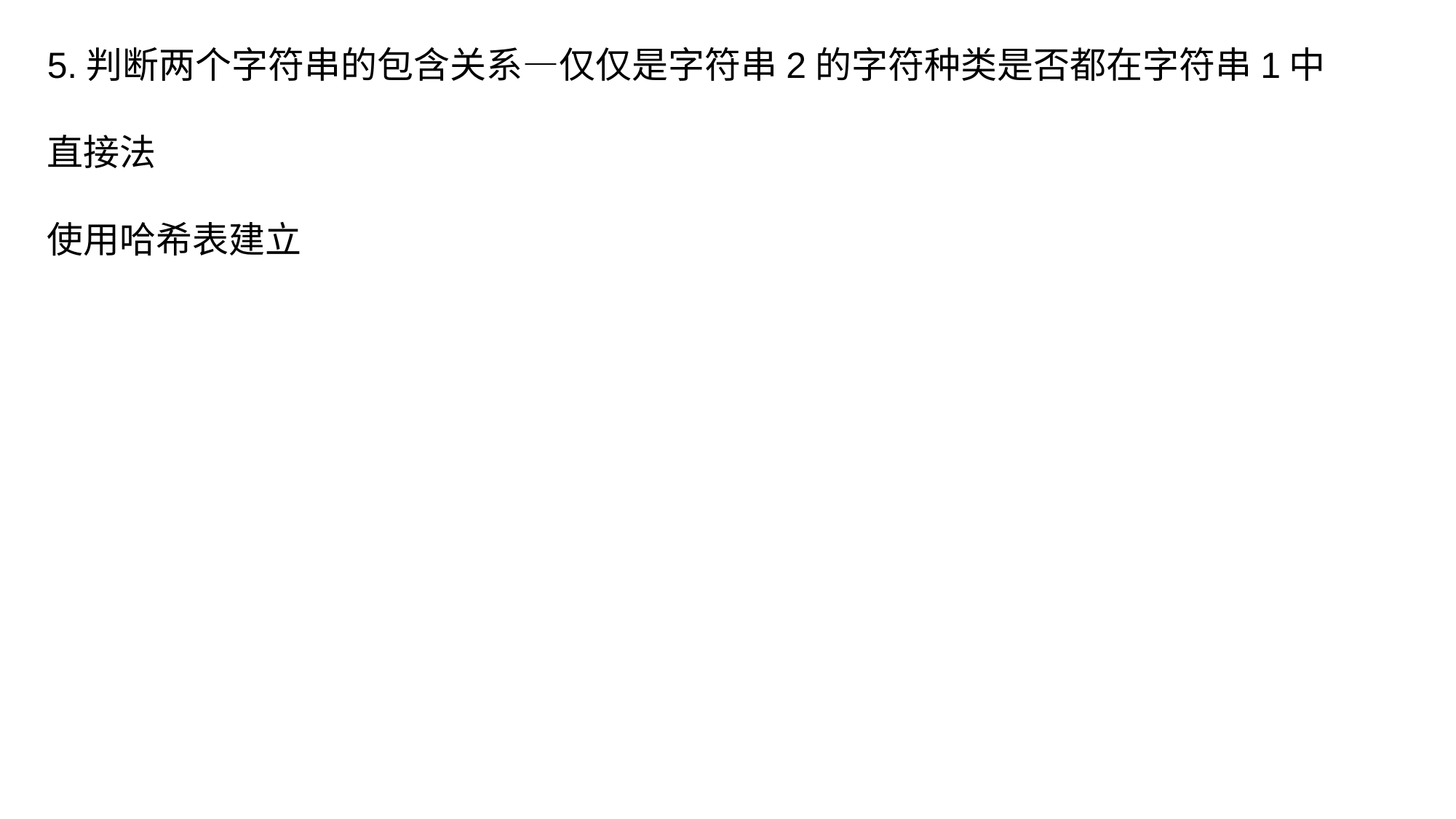

5.判断两个字符串的包含关系—仅仅是字符串2的字符种类是否都在字符串1中

直接法

使用哈希表建立